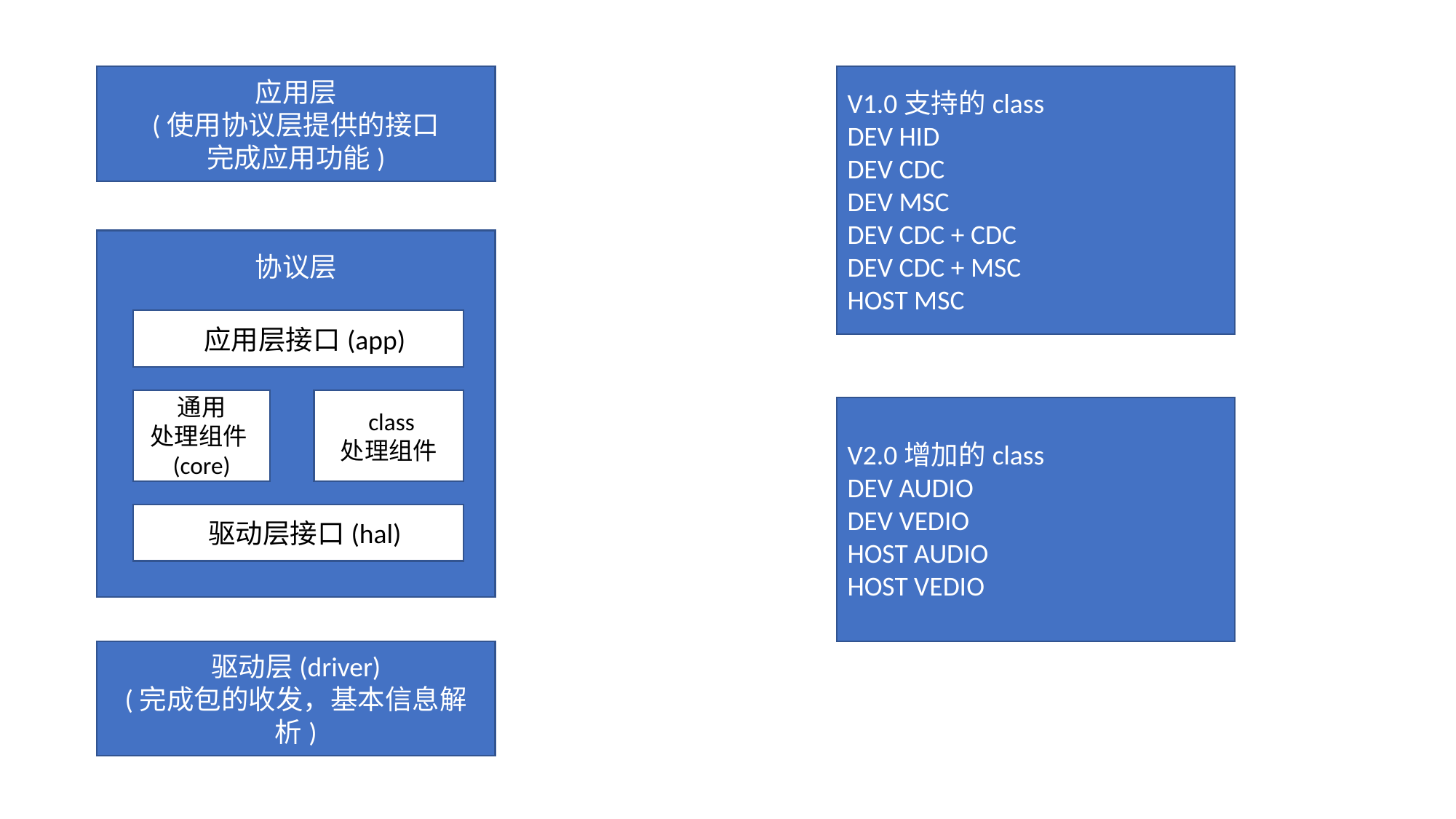

V1.0支持的class
DEV HID
DEV CDC
DEV MSC
DEV CDC + CDC
DEV CDC + MSC
HOST MSC
应用层
(使用协议层提供的接口
完成应用功能)
协议层

 应用层接口(app)
通用
处理组件(core)
 class
处理组件
 驱动层接口(hal)
V2.0增加的class
DEV AUDIO
DEV VEDIO
HOST AUDIO
HOST VEDIO
驱动层(driver)
(完成包的收发，基本信息解析)